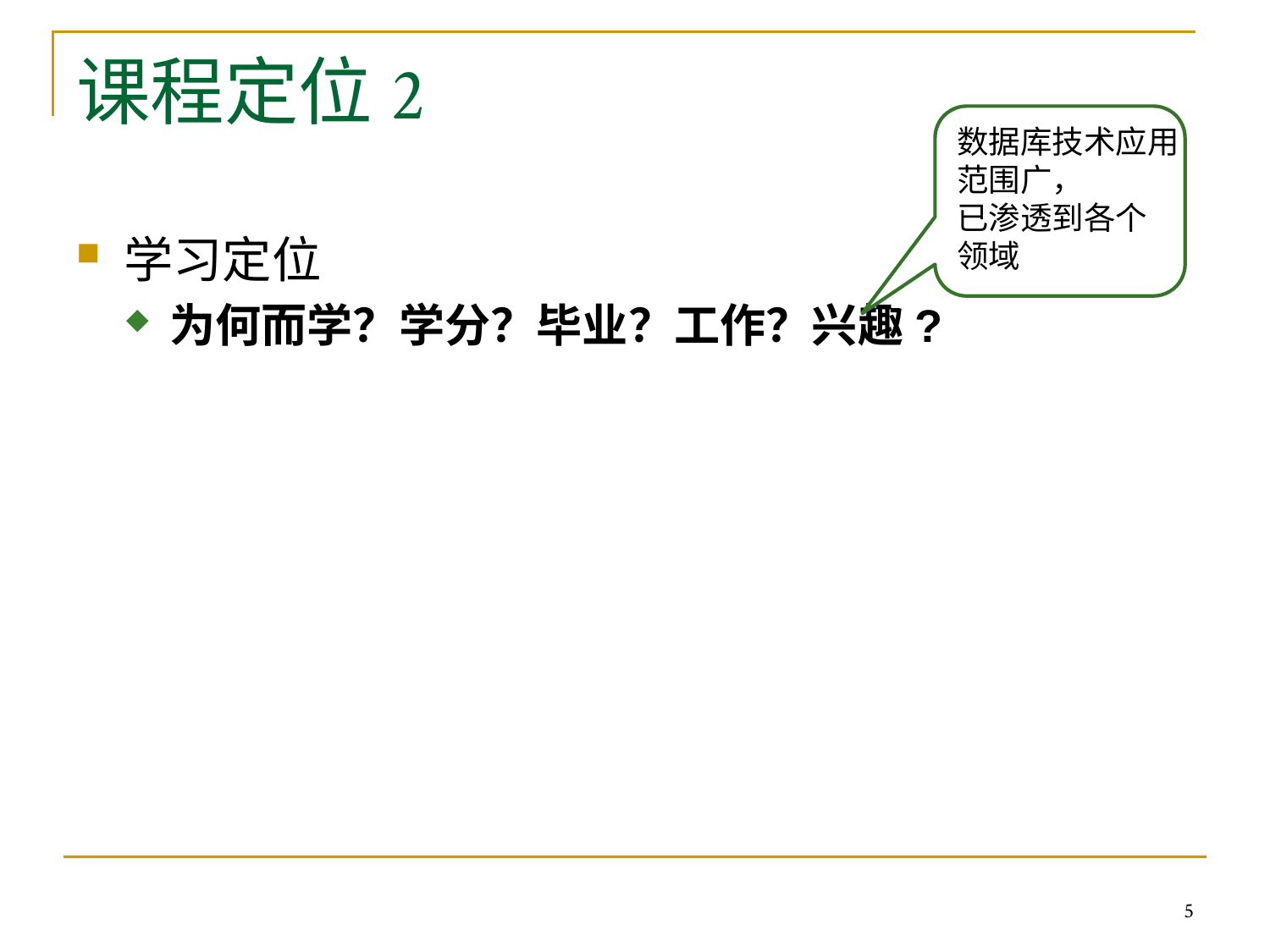

# 课程定位2
数据库技术应用
范围广，
已渗透到各个
领域
学习定位
为何而学？学分？毕业？工作？兴趣?

5